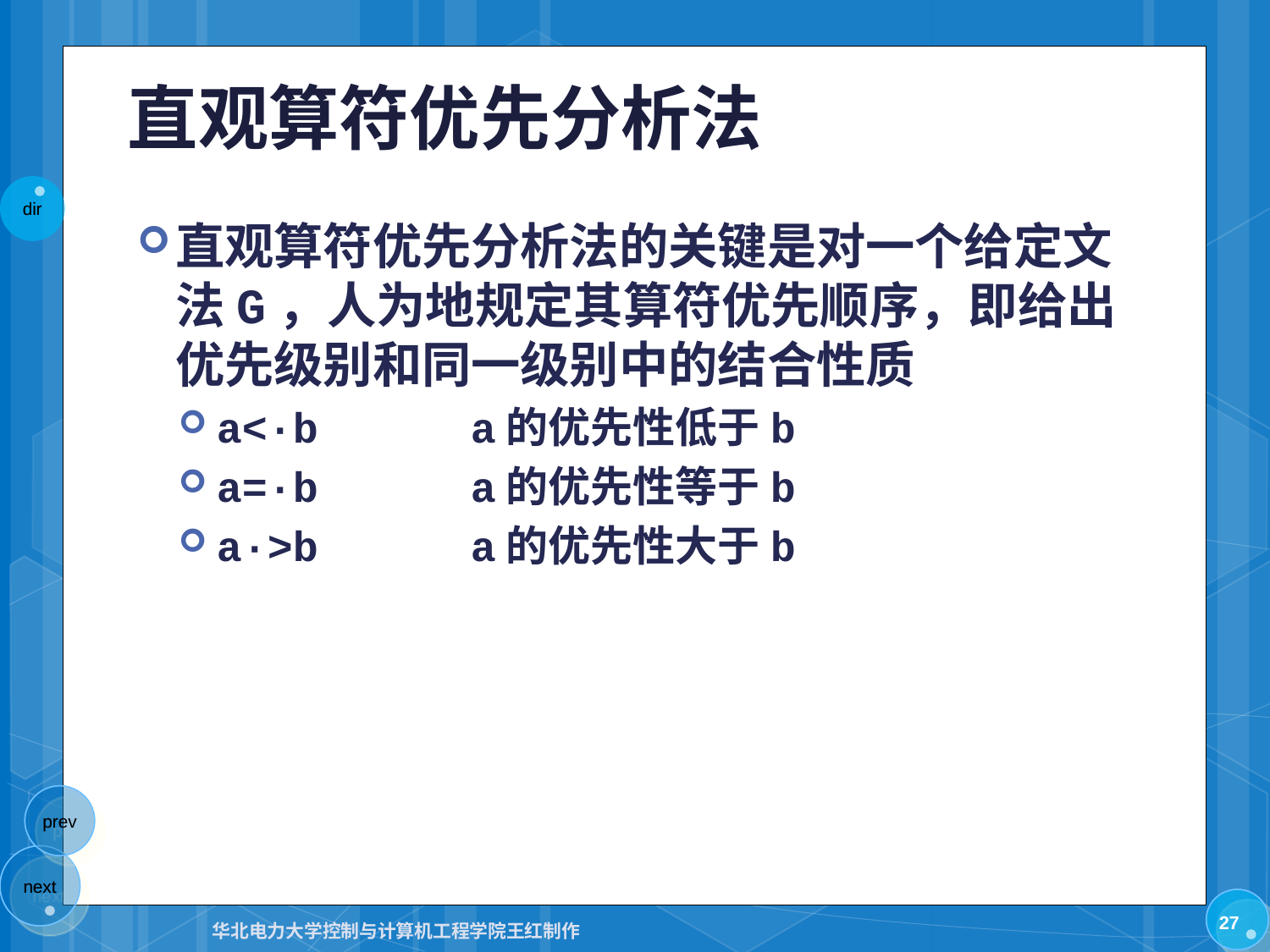

# 直观算符优先分析法
直观算符优先分析法的关键是对一个给定文法G，人为地规定其算符优先顺序，即给出优先级别和同一级别中的结合性质
a<·b		a的优先性低于b
a=·b		a的优先性等于b
a·>b		a的优先性大于b
27
华北电力大学控制与计算机工程学院王红制作